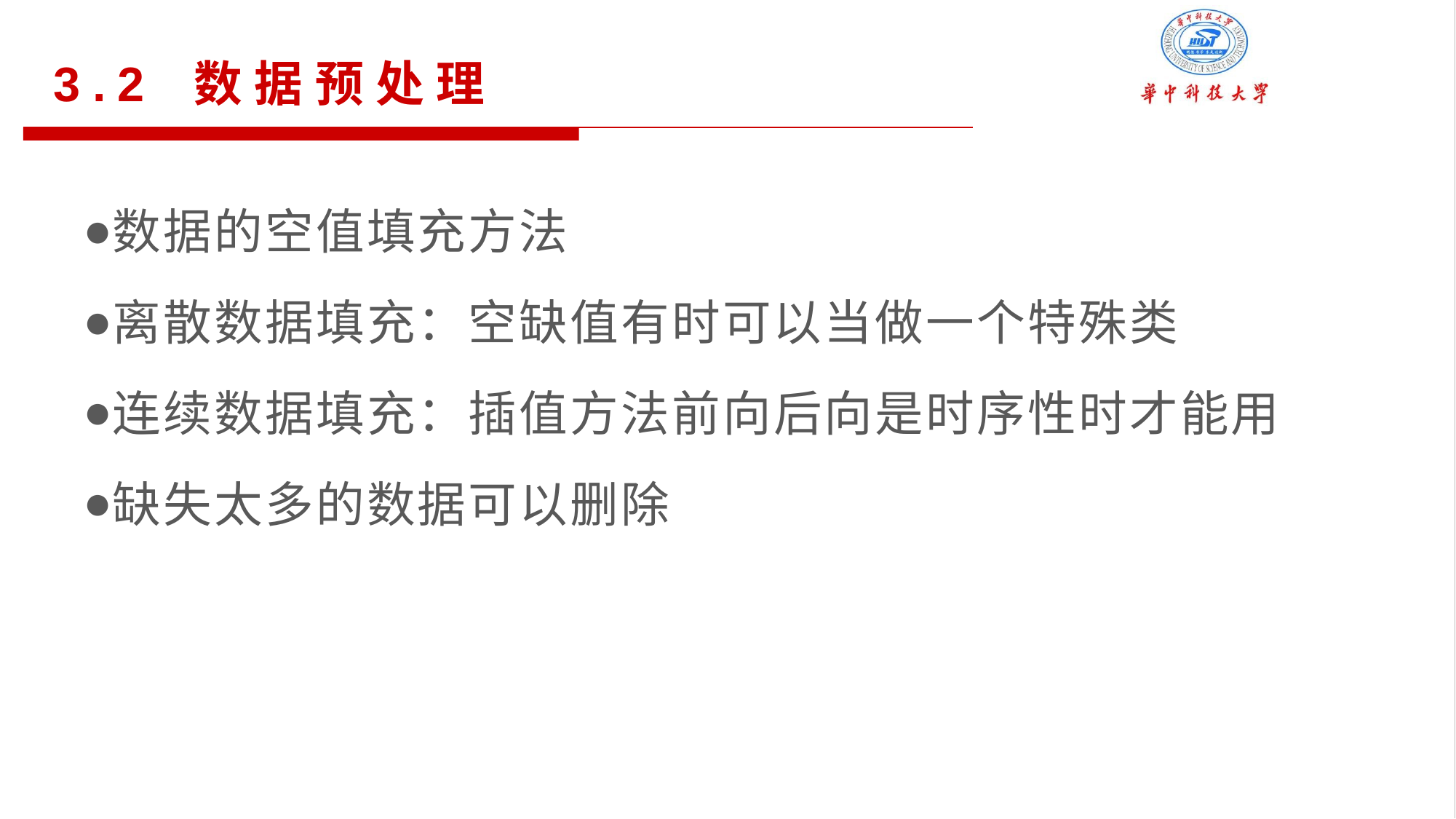

3.2 数据预处理

数据的空值填充方法
离散数据填充：空缺值有时可以当做一个特殊类
连续数据填充：插值方法前向后向是时序性时才能用
缺失太多的数据可以删除